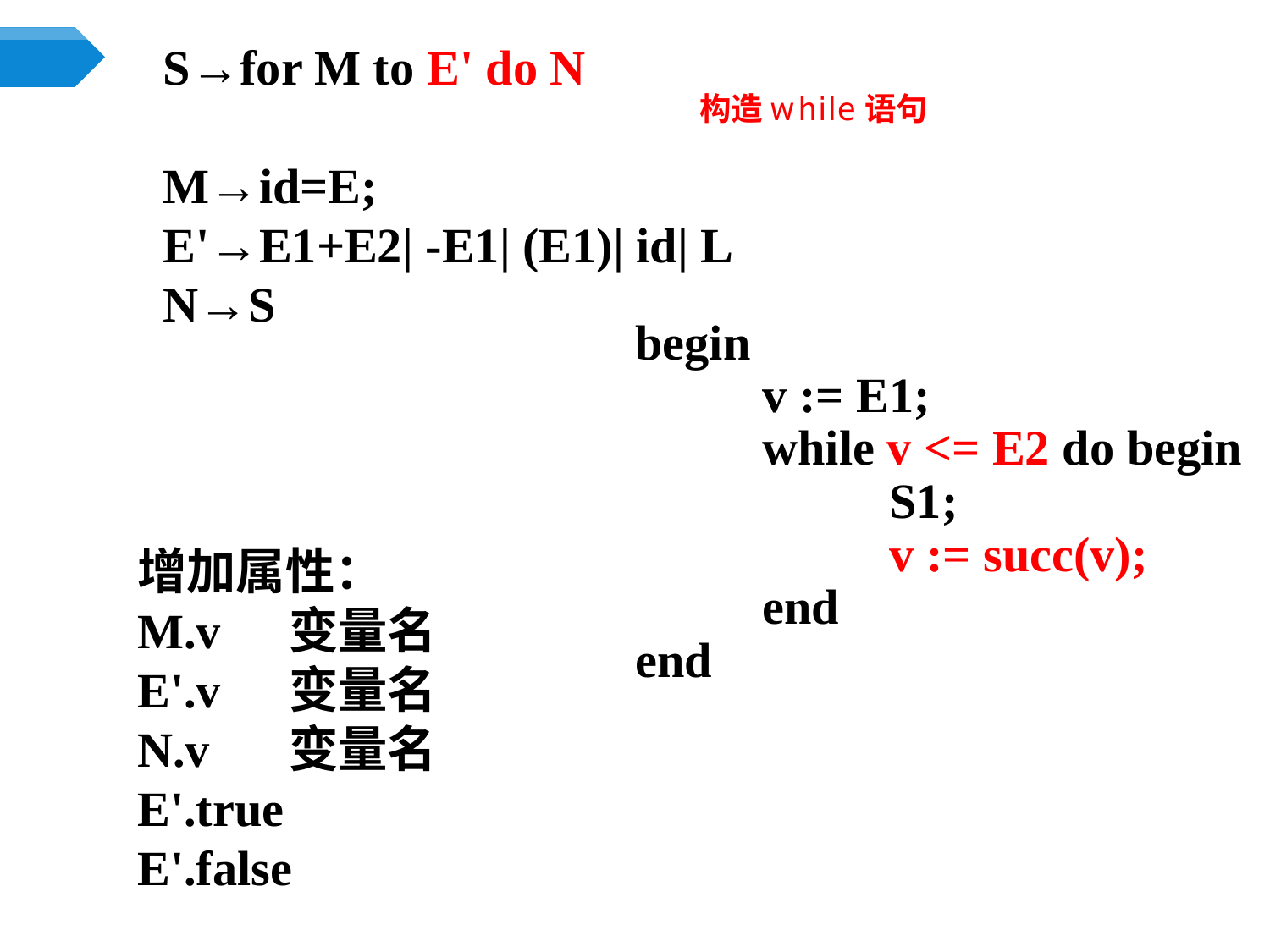

S→for M to E' do N

M→id=E;
E'→E1+E2| -E1| (E1)| id| L
N→S
构造while语句
begin
	v := E1;
	while v <= E2 do begin
		S1;
		v := succ(v);
	end
end
增加属性：
M.v	 变量名
E'.v	 变量名
N.v	 变量名
E'.true
E'.false